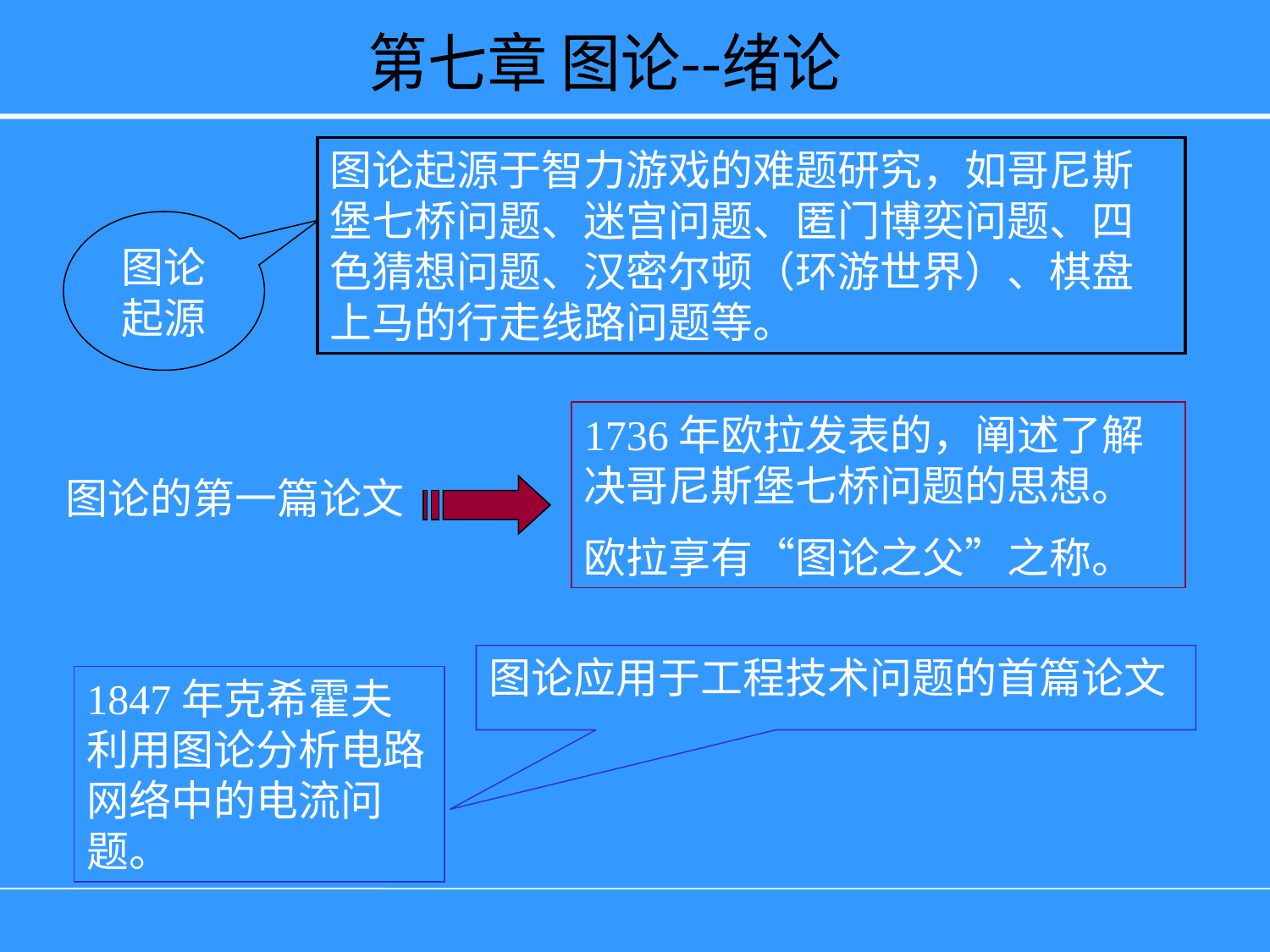

第七章 图论--绪论

图论起源于智力游戏的难题研究，如哥尼斯堡七桥问题、迷宫问题、匿门博奕问题、四色猜想问题、汉密尔顿（环游世界）、棋盘上马的行走线路问题等。
图论起源
1736年欧拉发表的，阐述了解决哥尼斯堡七桥问题的思想。
欧拉享有“图论之父”之称。
图论的第一篇论文

图论应用于工程技术问题的首篇论文
1847年克希霍夫利用图论分析电路网络中的电流问题。